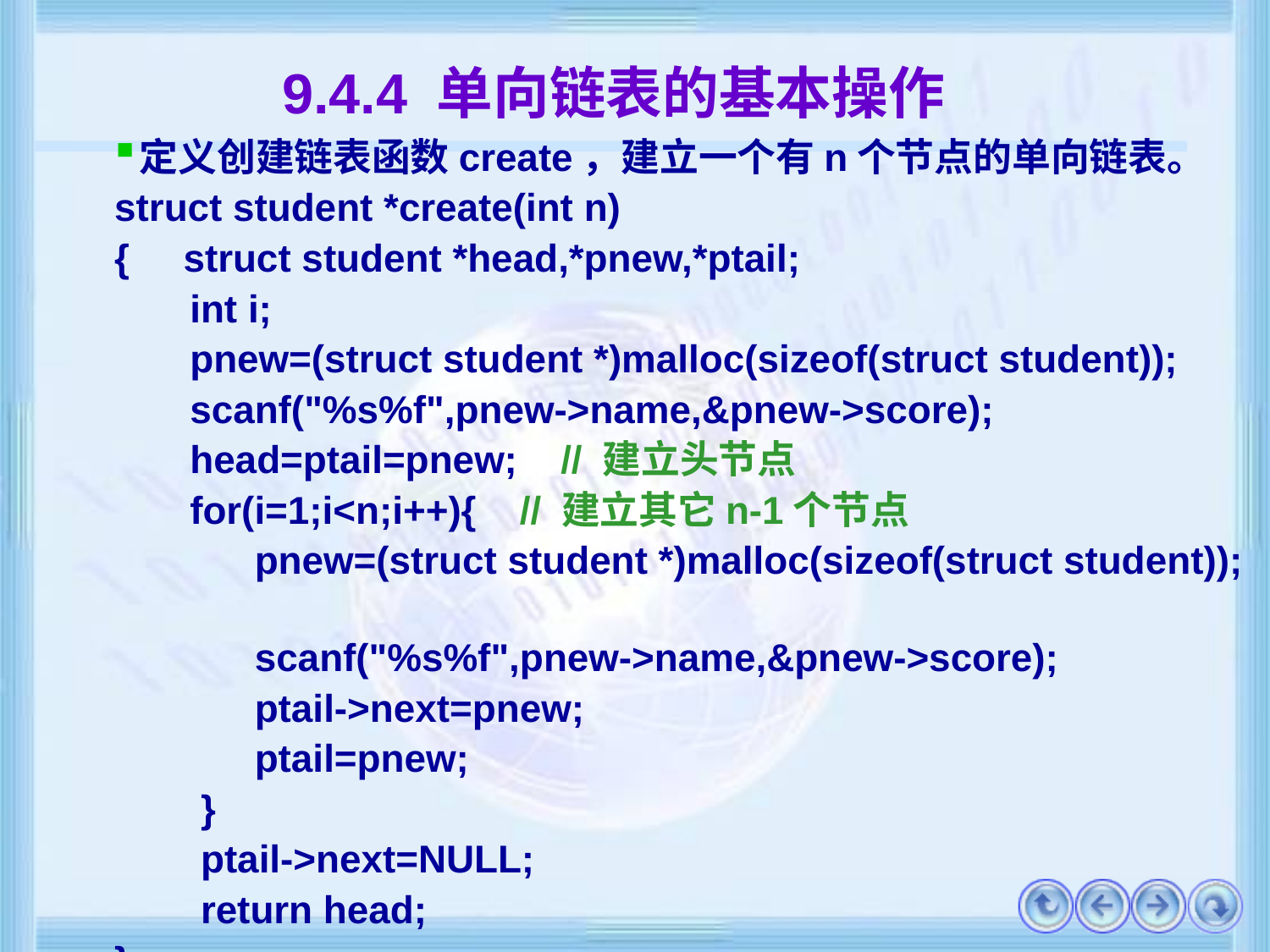

# 9.4.4 单向链表的基本操作
定义创建链表函数create，建立一个有n个节点的单向链表。
struct student *create(int n)
{     struct student *head,*pnew,*ptail;
       int i;
       pnew=(struct student *)malloc(sizeof(struct student));
       scanf("%s%f",pnew->name,&pnew->score);
       head=ptail=pnew;    // 建立头节点
       for(i=1;i<n;i++){    // 建立其它n-1个节点
             pnew=(struct student *)malloc(sizeof(struct student));
             scanf("%s%f",pnew->name,&pnew->score);
             ptail->next=pnew;
             ptail=pnew;
        }
        ptail->next=NULL;
        return head;
}